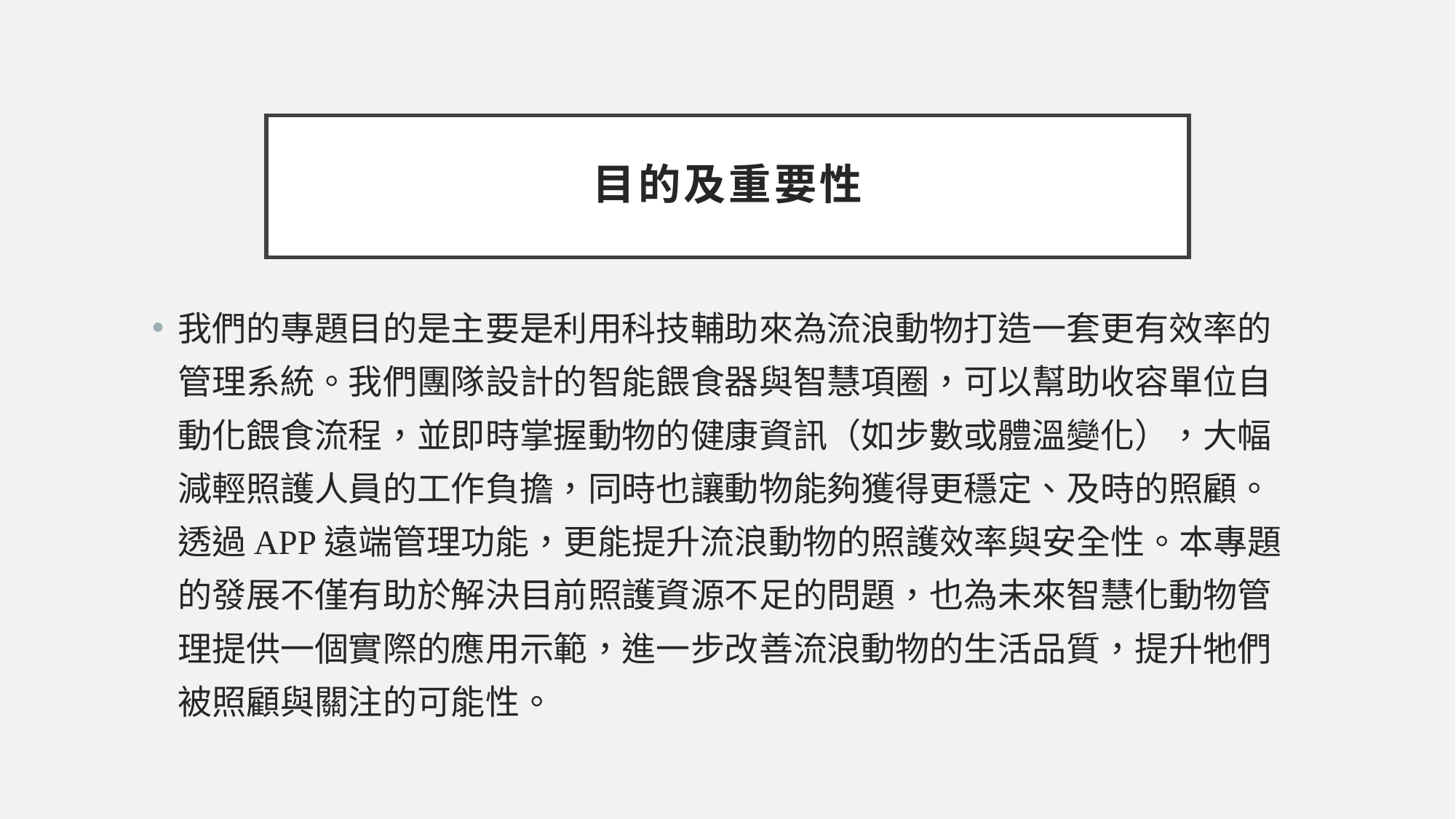

# 目的及重要性
我們的專題目的是主要是利用科技輔助來為流浪動物打造一套更有效率的管理系統。我們團隊設計的智能餵食器與智慧項圈，可以幫助收容單位自動化餵食流程，並即時掌握動物的健康資訊（如步數或體溫變化），大幅減輕照護人員的工作負擔，同時也讓動物能夠獲得更穩定、及時的照顧。透過APP遠端管理功能，更能提升流浪動物的照護效率與安全性。本專題的發展不僅有助於解決目前照護資源不足的問題，也為未來智慧化動物管理提供一個實際的應用示範，進一步改善流浪動物的生活品質，提升牠們被照顧與關注的可能性。